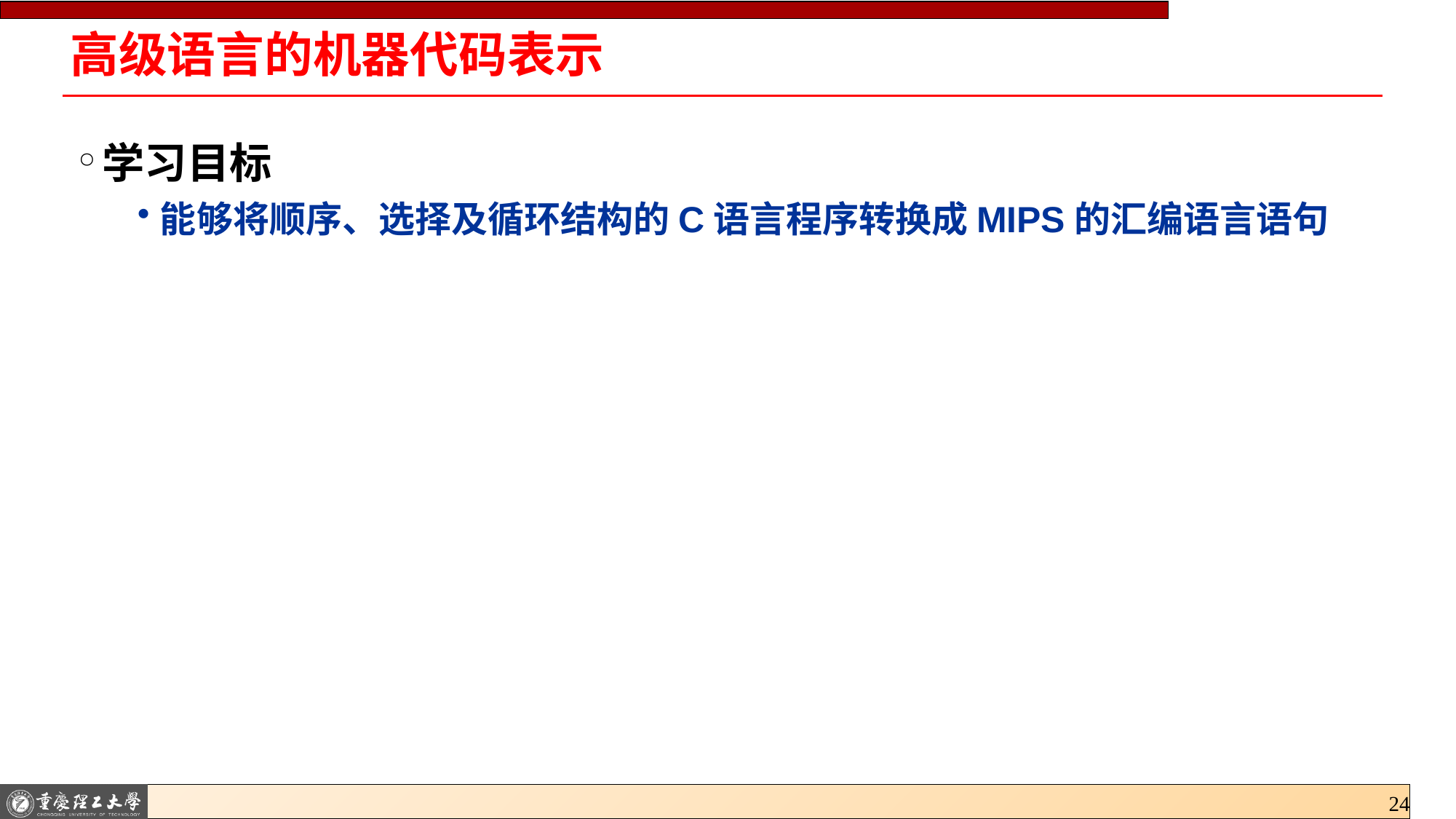

# 高级语言的机器代码表示
学习目标
能够将顺序、选择及循环结构的C语言程序转换成MIPS的汇编语言语句